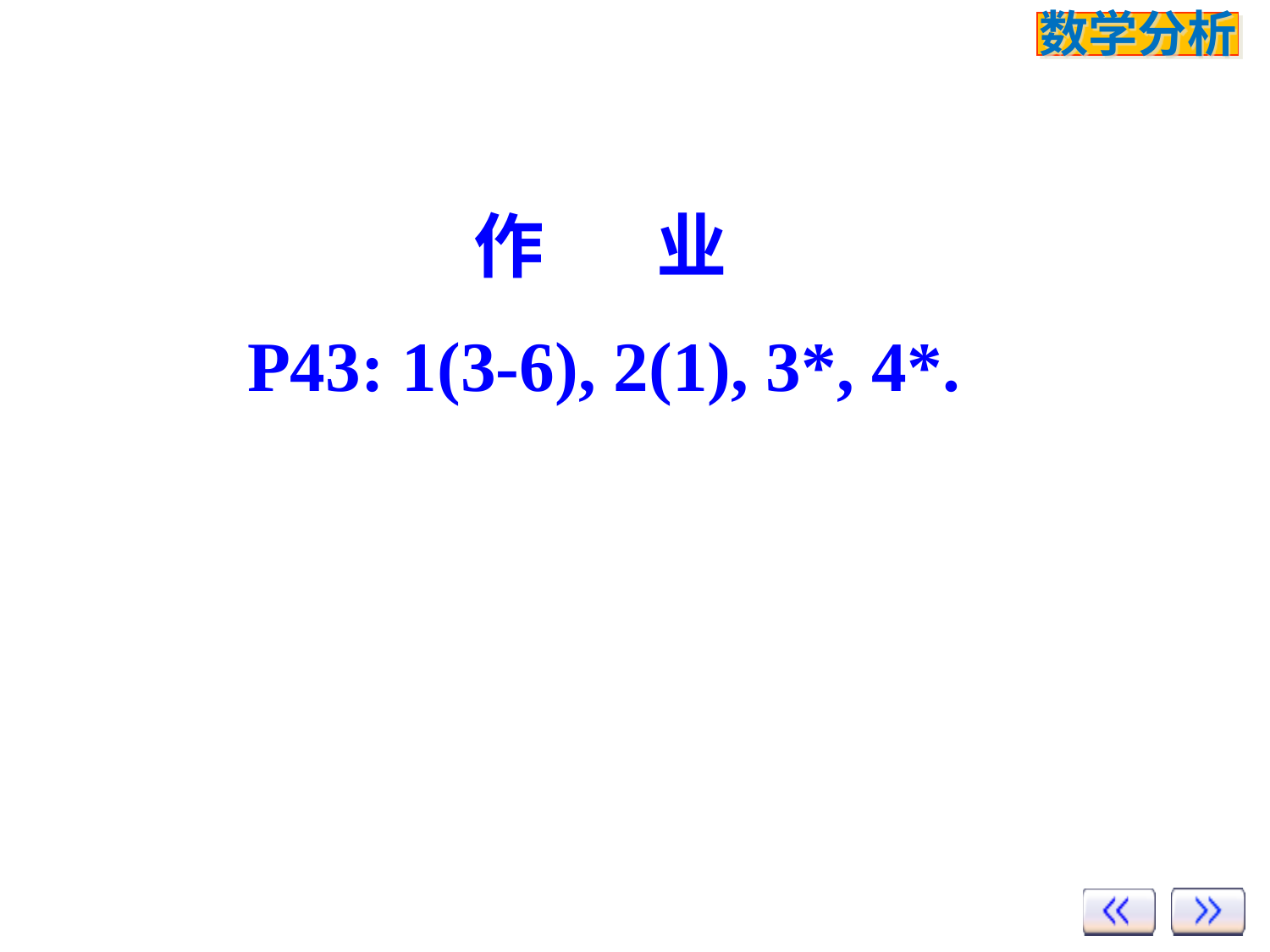

作       业
P43: 1(3-6), 2(1), 3*, 4*.